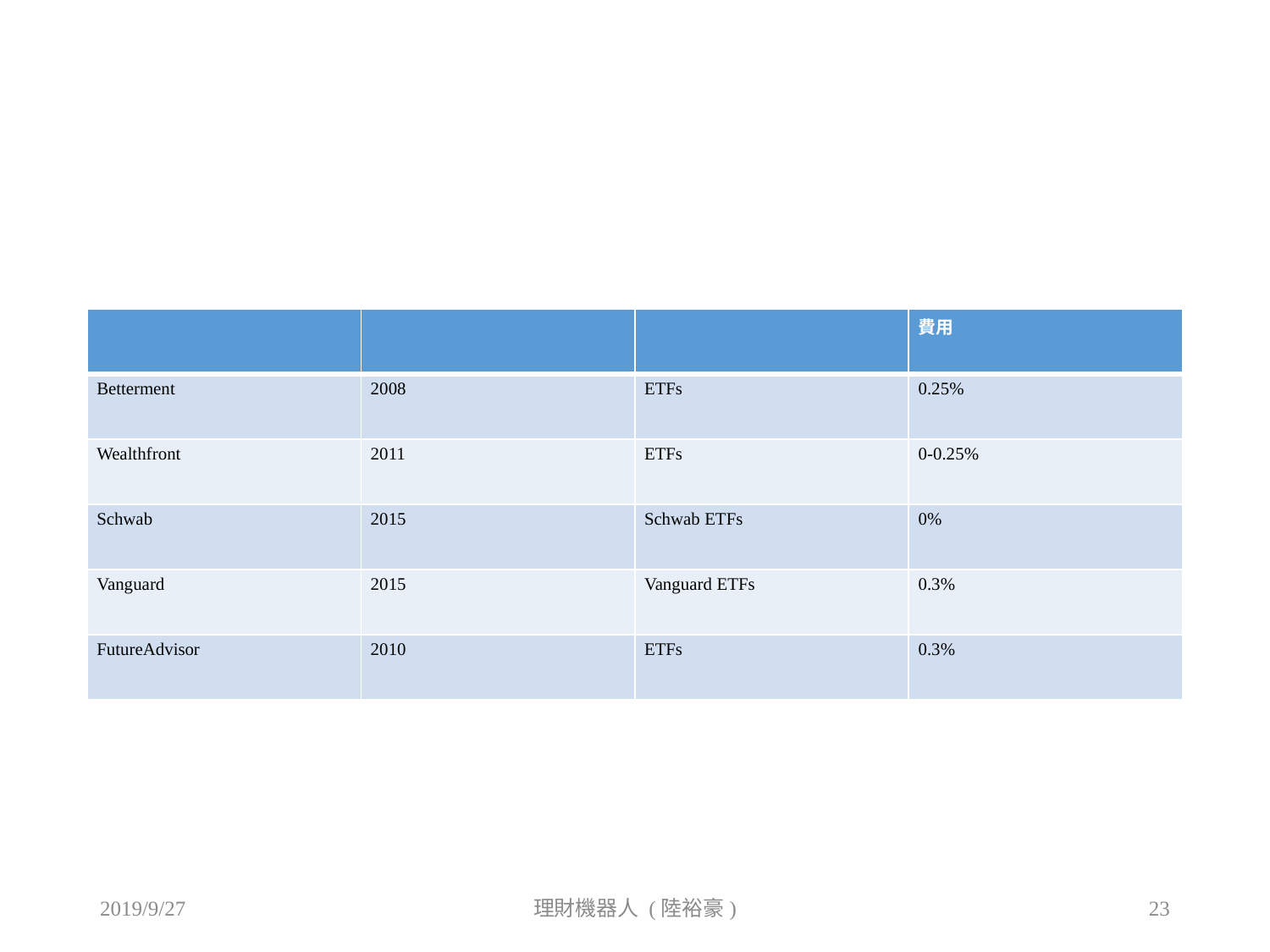

#
|  |  |  | 費用 |
| --- | --- | --- | --- |
| Betterment | 2008 | ETFs | 0.25% |
| Wealthfront | 2011 | ETFs | 0-0.25% |
| Schwab | 2015 | Schwab ETFs | 0% |
| Vanguard | 2015 | Vanguard ETFs | 0.3% |
| FutureAdvisor | 2010 | ETFs | 0.3% |
2019/9/27
理財機器人 (陸裕豪)
23